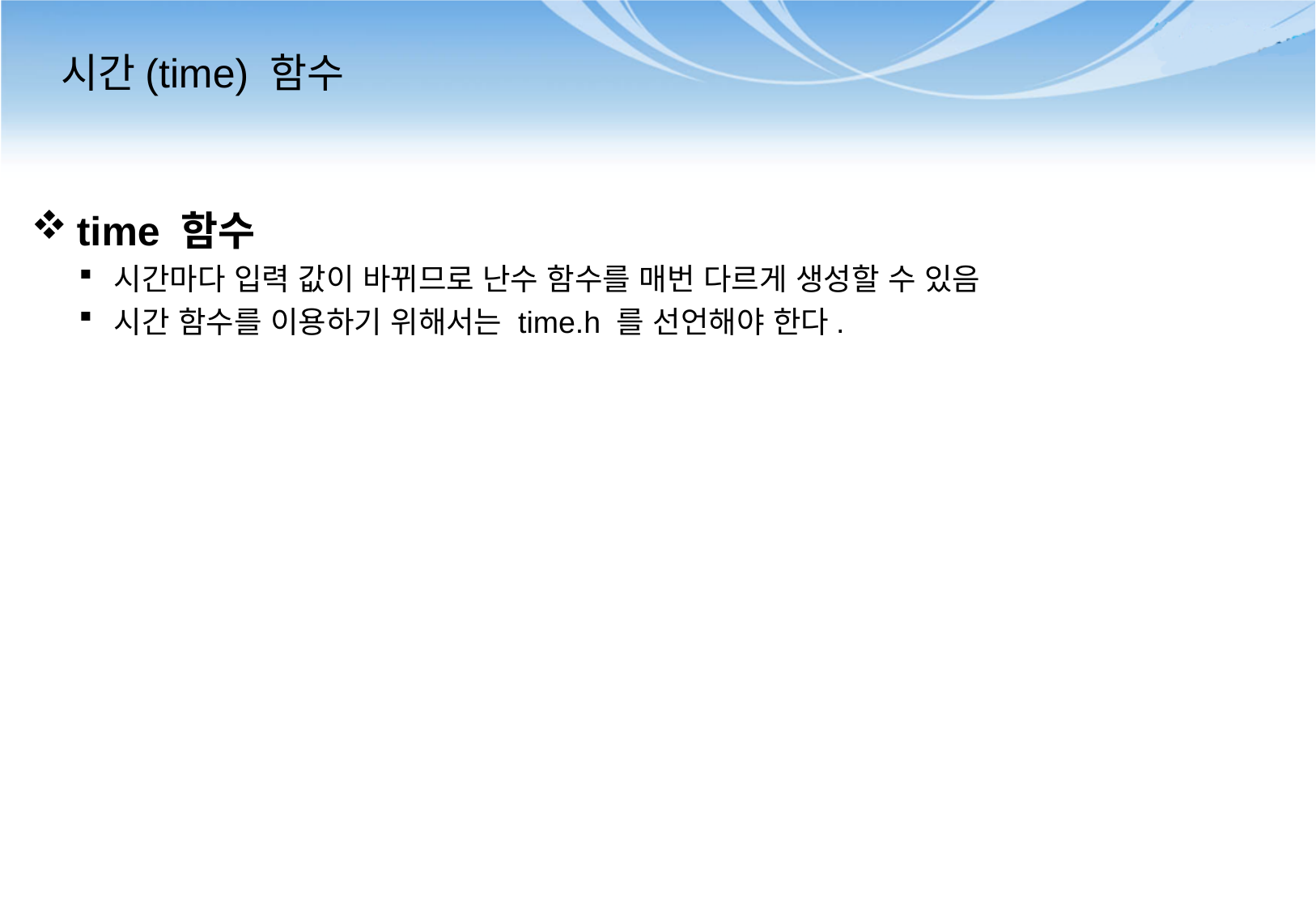

# 시간(time) 함수
time 함수
시간마다 입력 값이 바뀌므로 난수 함수를 매번 다르게 생성할 수 있음
시간 함수를 이용하기 위해서는 time.h 를 선언해야 한다.